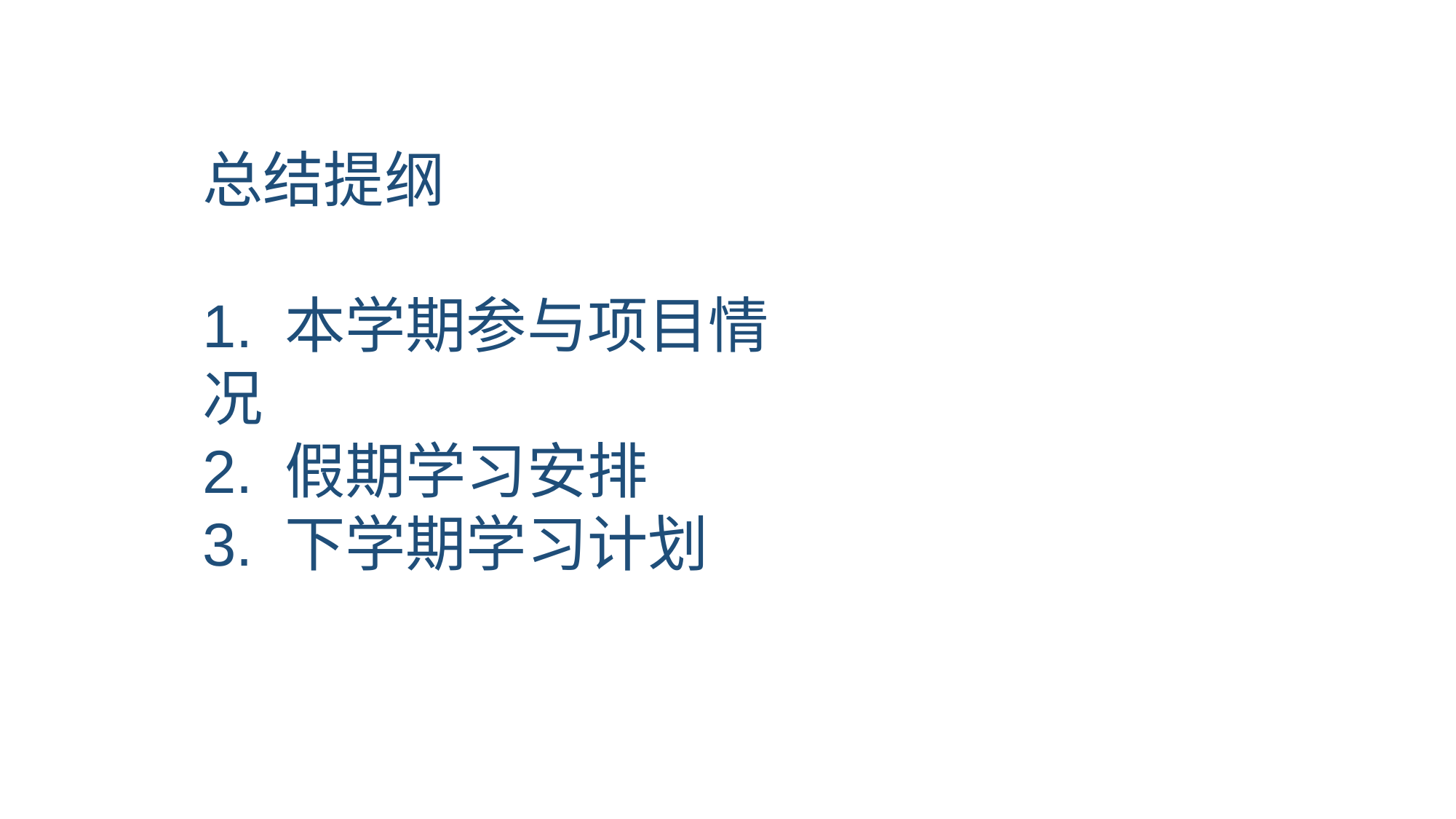

总结提纲

1. 本学期参与项目情况
2. 假期学习安排
3. 下学期学习计划

汇报人： 秦冲